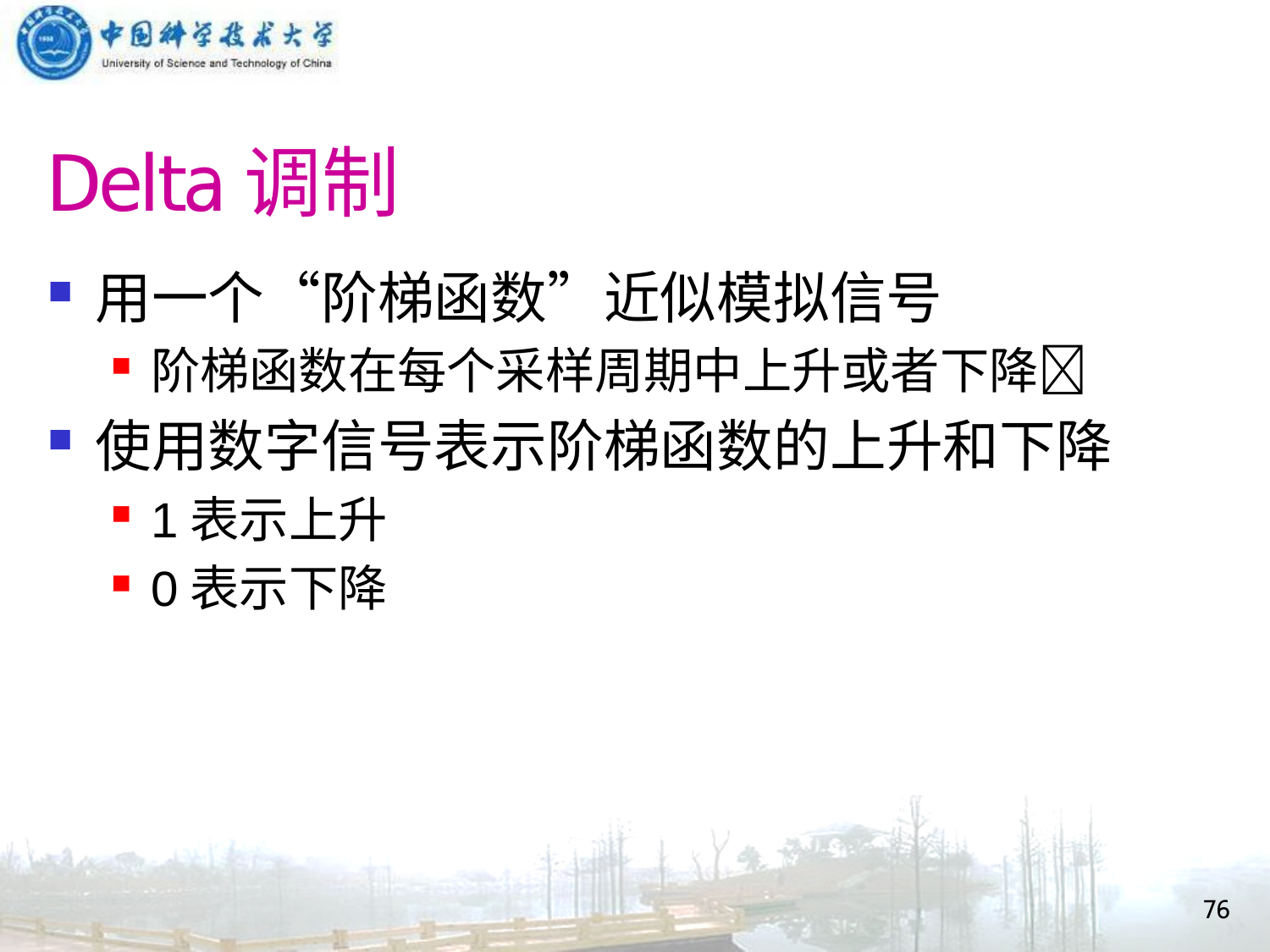

# Delta调制
用一个“阶梯函数”近似模拟信号
阶梯函数在每个采样周期中上升或者下降δ
使用数字信号表示阶梯函数的上升和下降
1表示上升
0表示下降
76